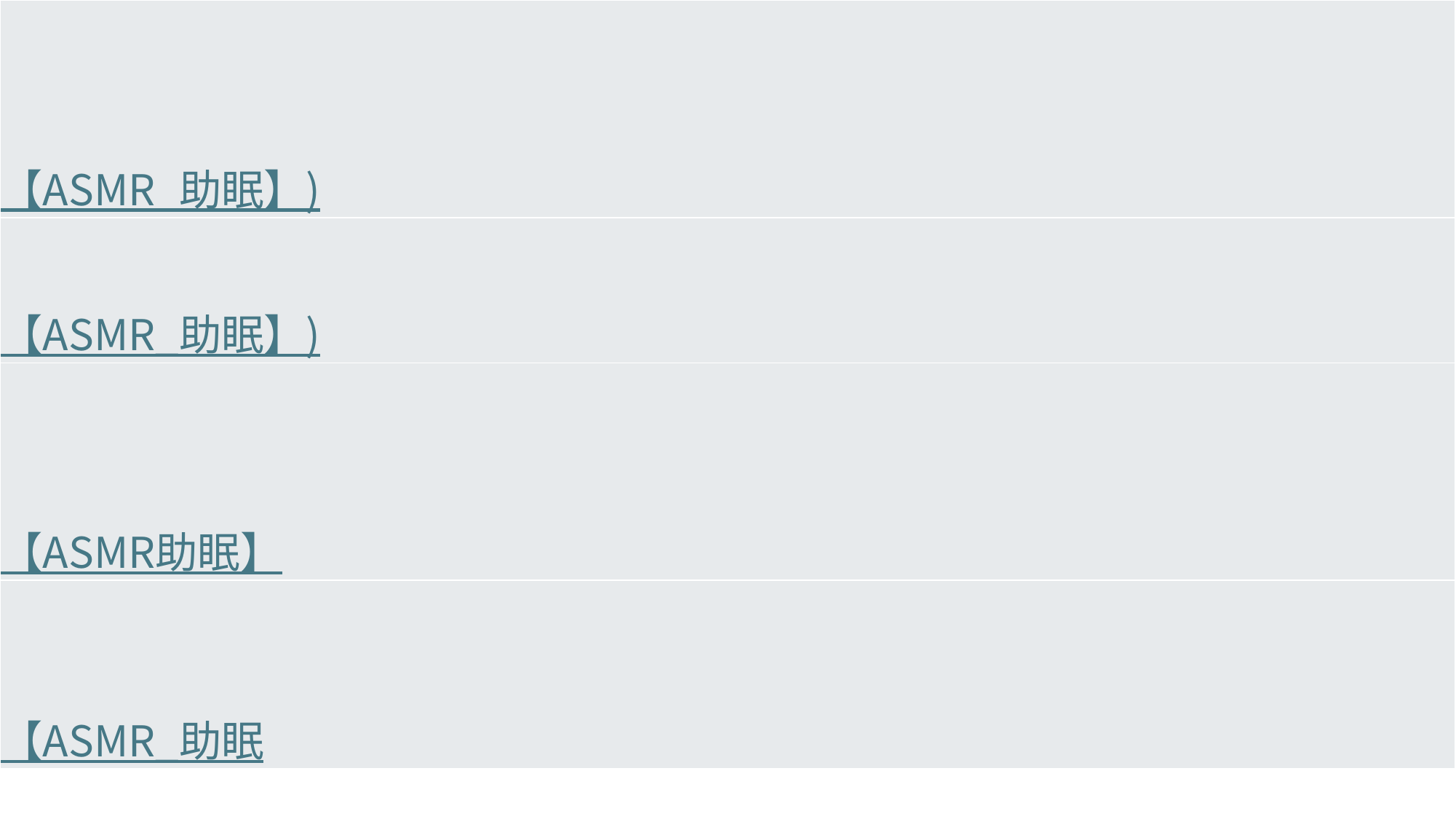

| 【ASMR\_助眠】) |
| --- |
| 【ASMR\_助眠】) |
| 【ASMR助眠】 |
| 【ASMR\_助眠 |